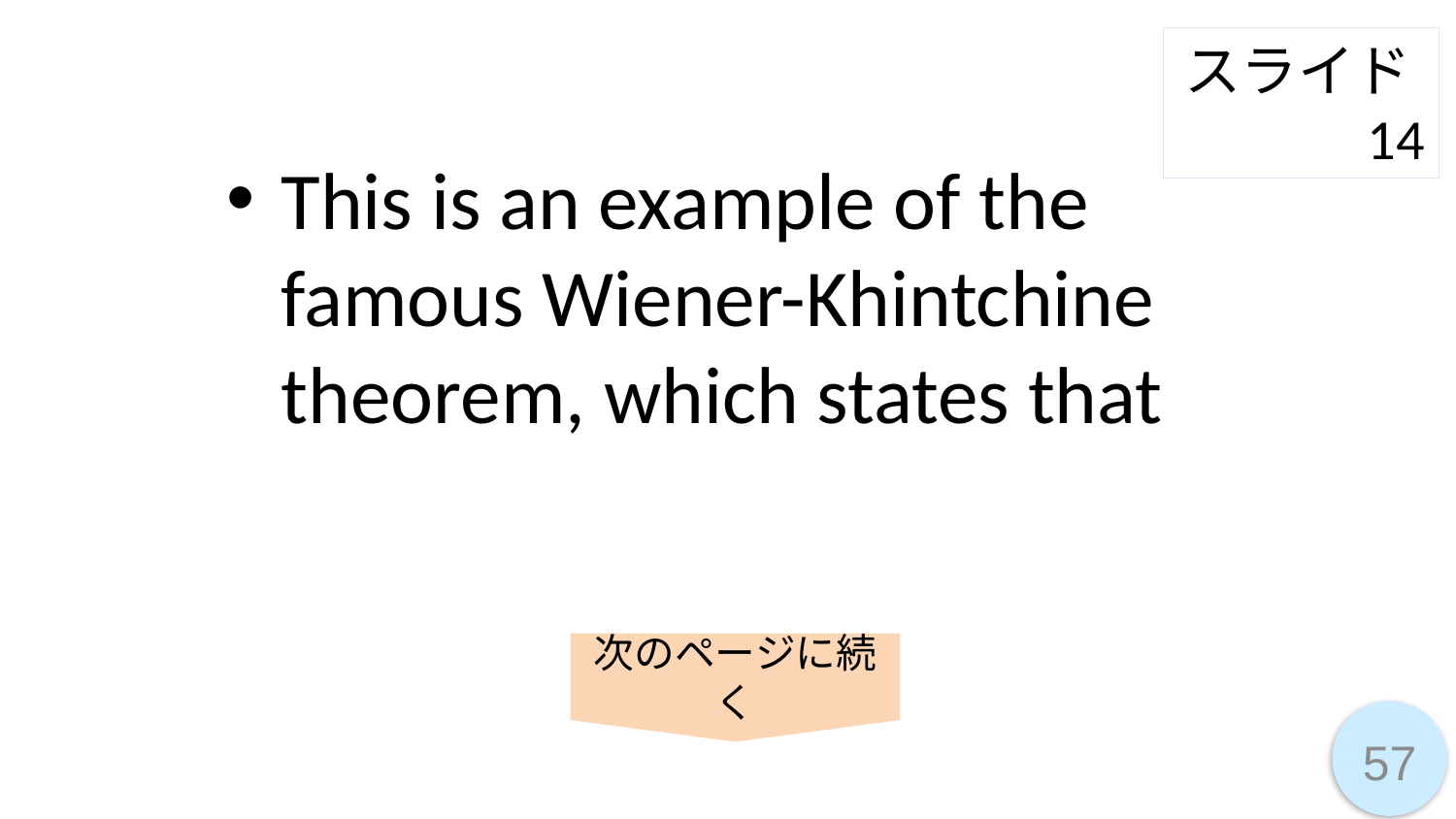

スライド14
This is an example of the famous Wiener-Khintchine theorem, which states that
次のページに続く
57